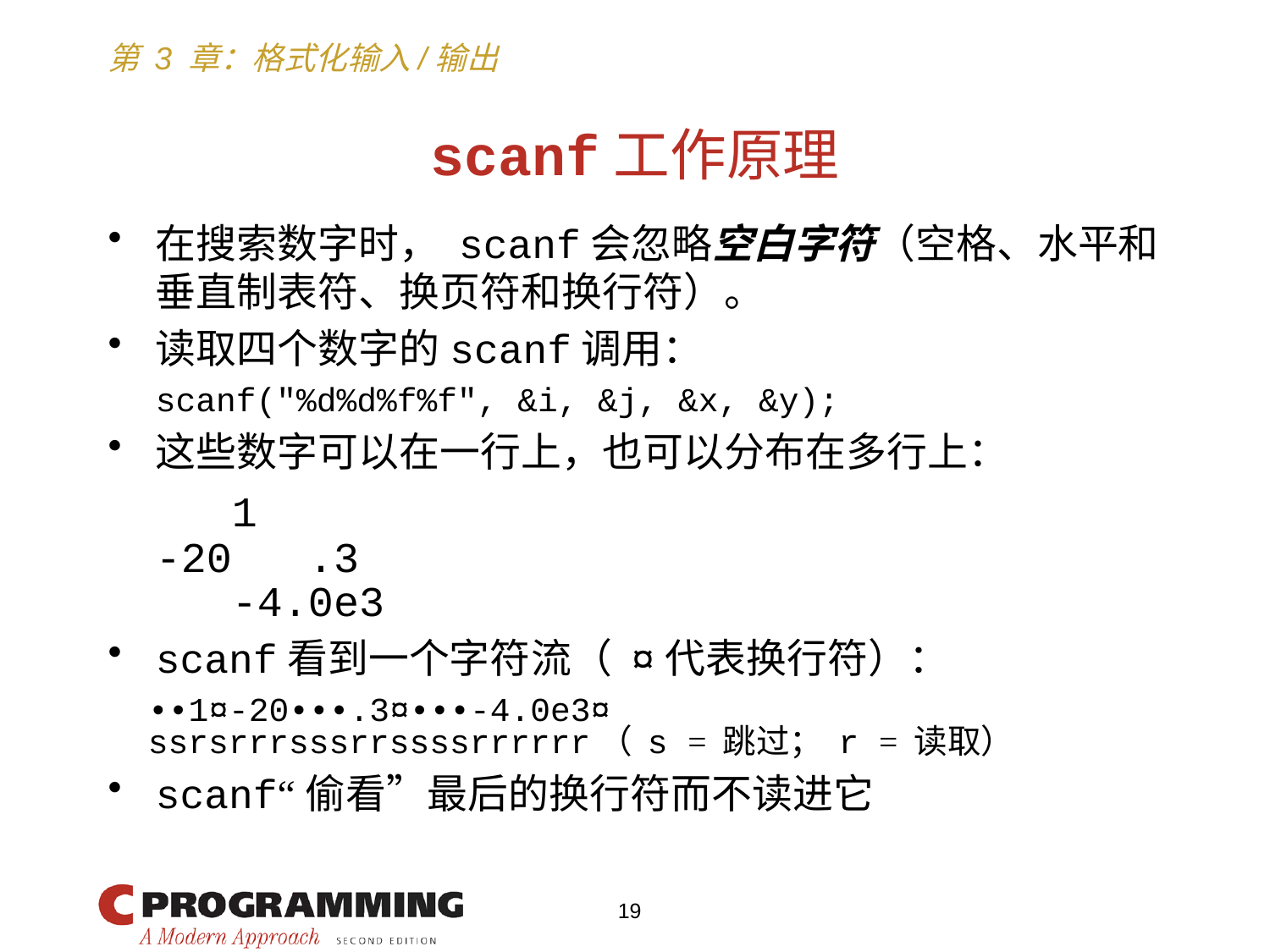

# scanf工作原理
在搜索数字时， scanf会忽略空白字符（空格、水平和垂直制表符、换页符和换行符）。
读取四个数字的scanf调用：
	scanf("%d%d%f%f", &i, &j, &x, &y);
这些数字可以在一行上，也可以分布在多行上：
	   1
	-20   .3
	   -4.0e3
scanf看到一个字符流（ ¤代表换行符）：
  ••1¤-20•••.3¤•••-4.0e3¤
  ssrsrrrsssrrssssrrrrrr（ s = 跳过； r = 读取）
scanf“偷看”最后的换行符而不读进它
19